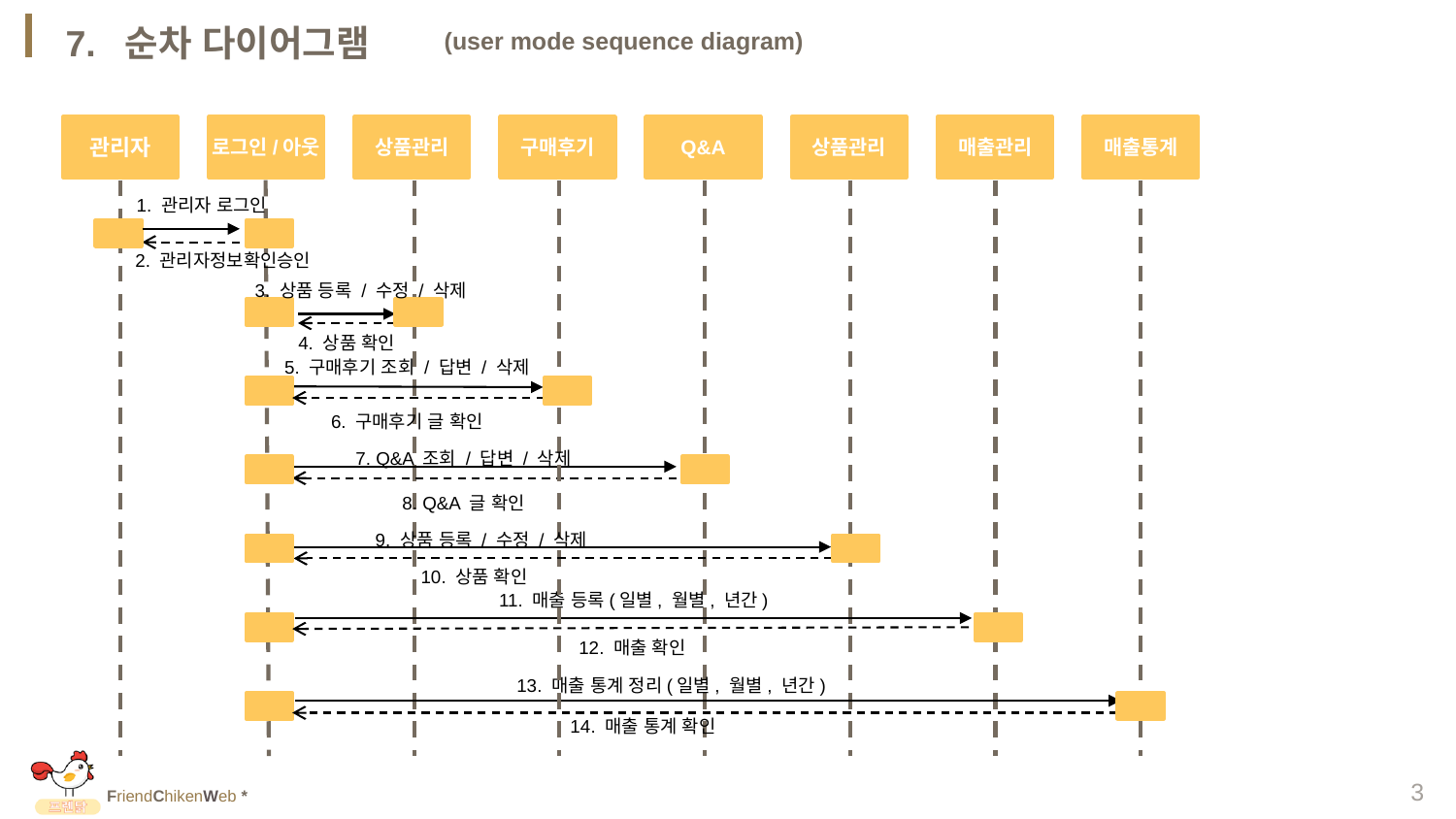

7.  순차 다이어그램
(user mode sequence diagram)
관리자
로그인/아웃
상품관리
구매후기
Q&A
상품관리
매출관리
매출통계
1. 관리자 로그인

2. 관리자정보확인승인
3. 상품 등록 / 수정 / 삭제

4. 상품 확인
5. 구매후기 조회 / 답변 / 삭제

6. 구매후기 글 확인
7. Q&A 조회 / 답변 / 삭제

8. Q&A 글 확인
9. 상품 등록 / 수정 / 삭제

10. 상품 확인
11. 매출 등록(일별, 월별, 년간)

12. 매출 확인
13. 매출 통계 정리(일별, 월별, 년간)

14. 매출 통계 확인
3